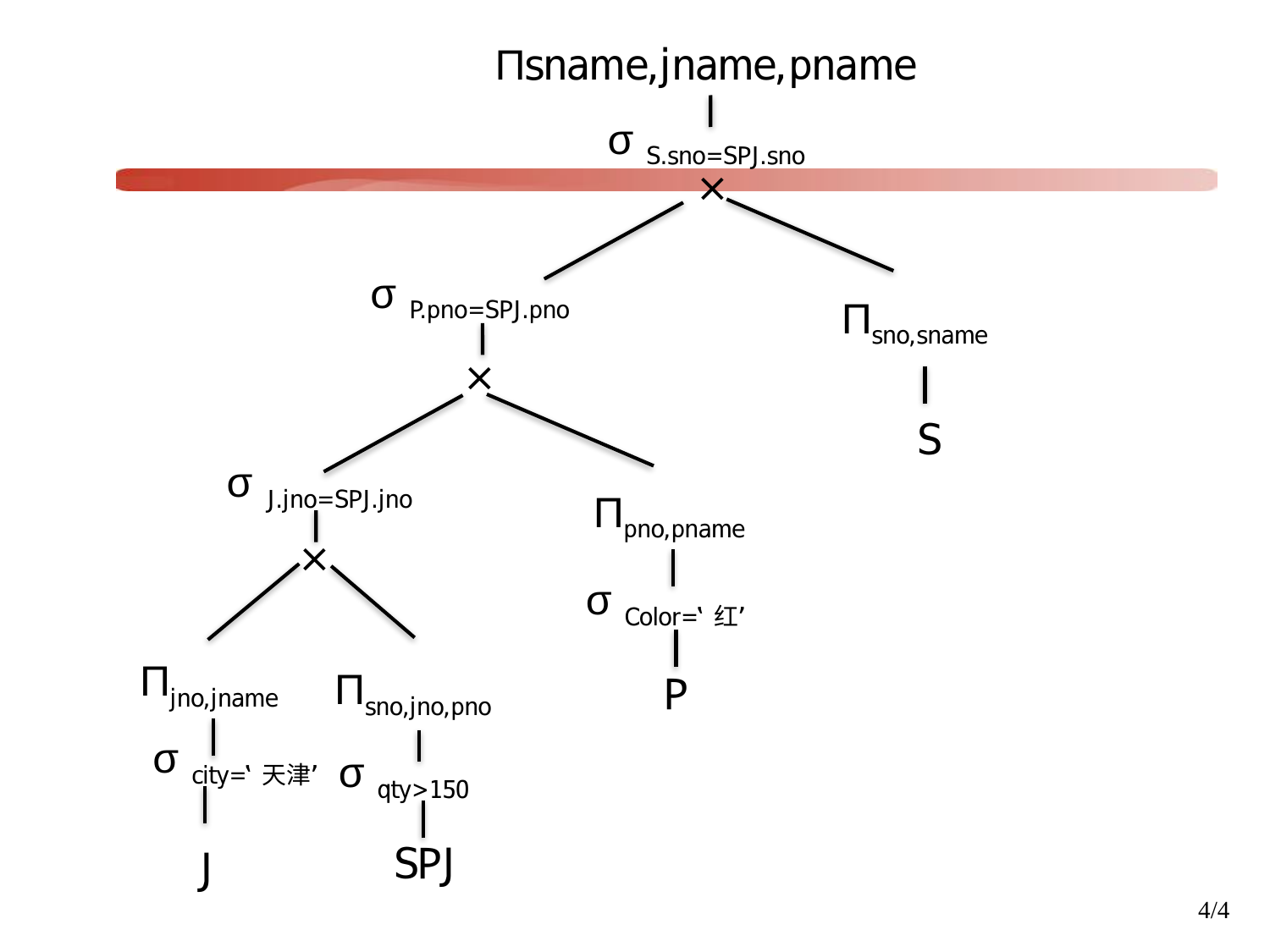

Πsname,jname,pname
σ S.sno=SPJ.sno
×
σ P.pno=SPJ.pno
 Πsno,sname
×
S
σ city=‘天津’
σ J.jno=SPJ.jno
 Πpno,pname
×
σ Color=‘红’
P
 Πjno,jname
J
 Πsno,jno,pno
σ qty>150
SPJ
4/4